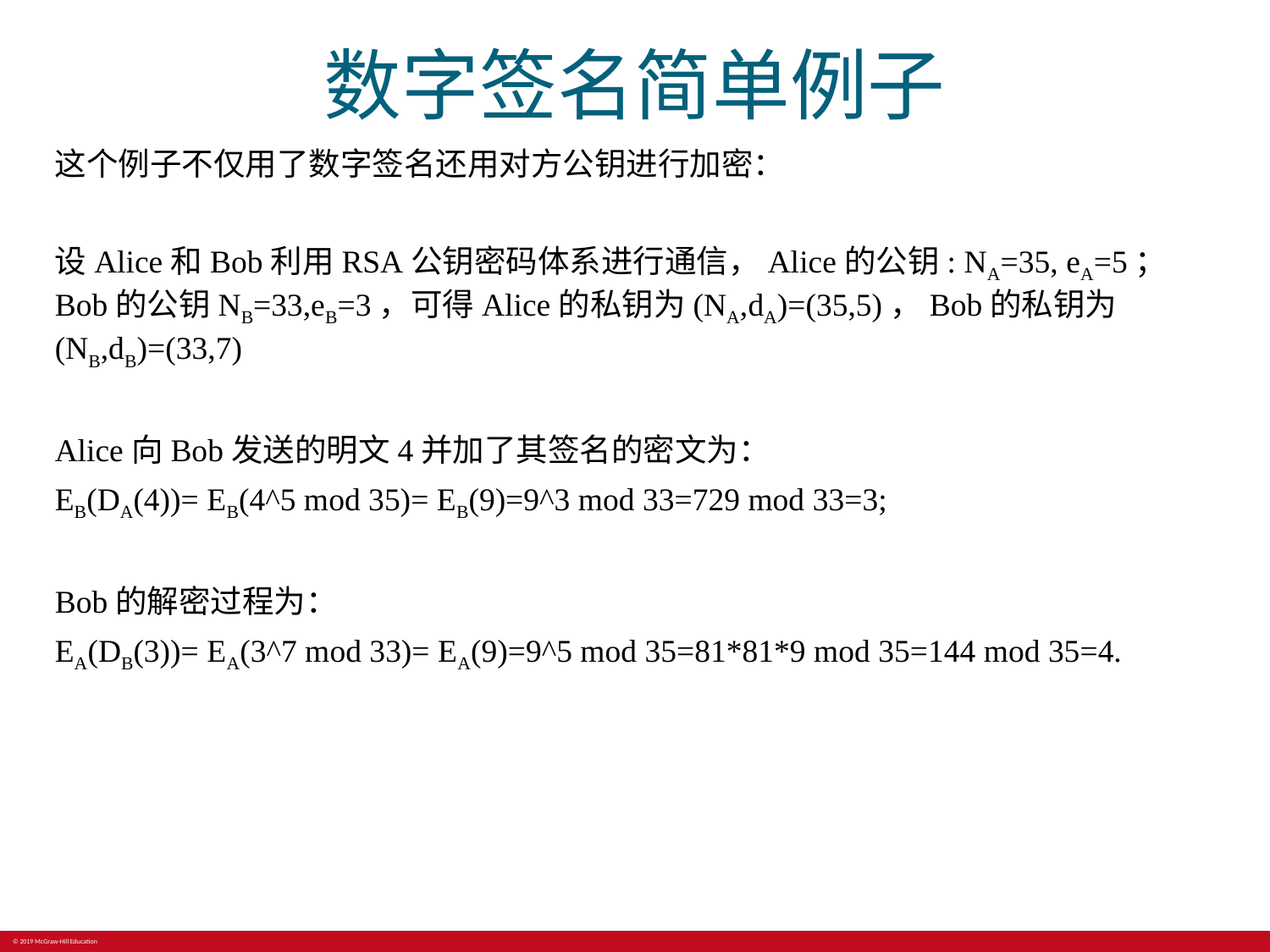

# 数字签名简单例子
这个例子不仅用了数字签名还用对方公钥进行加密：

设Alice和Bob利用RSA公钥密码体系进行通信，Alice的公钥: NA=35, eA=5；Bob的公钥NB=33,eB=3，可得Alice的私钥为(NA,dA)=(35,5)，Bob的私钥为(NB,dB)=(33,7)

Alice向Bob发送的明文4并加了其签名的密文为：
EB(DA(4))= EB(4^5 mod 35)= EB(9)=9^3 mod 33=729 mod 33=3;

Bob的解密过程为：
EA(DB(3))= EA(3^7 mod 33)= EA(9)=9^5 mod 35=81*81*9 mod 35=144 mod 35=4.